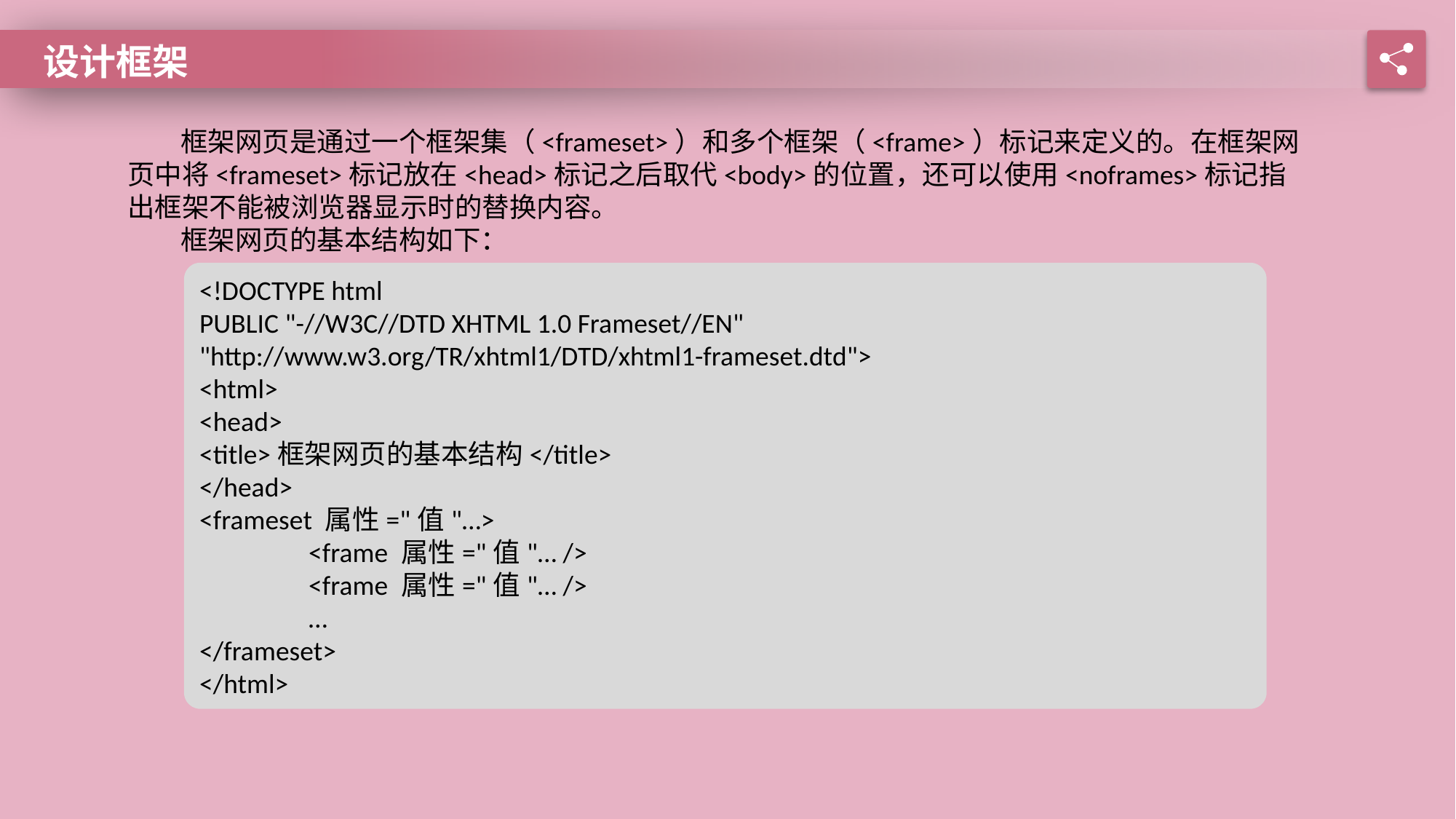

设计框架
框架网页是通过一个框架集（<frameset>）和多个框架（<frame>）标记来定义的。在框架网页中将<frameset>标记放在<head>标记之后取代<body>的位置，还可以使用<noframes>标记指出框架不能被浏览器显示时的替换内容。
框架网页的基本结构如下：
<!DOCTYPE html
PUBLIC "-//W3C//DTD XHTML 1.0 Frameset//EN"
"http://www.w3.org/TR/xhtml1/DTD/xhtml1-frameset.dtd">
<html>
<head>
<title>框架网页的基本结构</title>
</head>
<frameset 属性="值"…>
	<frame 属性="值"… />
	<frame 属性="值"… />
	…
</frameset>
</html>